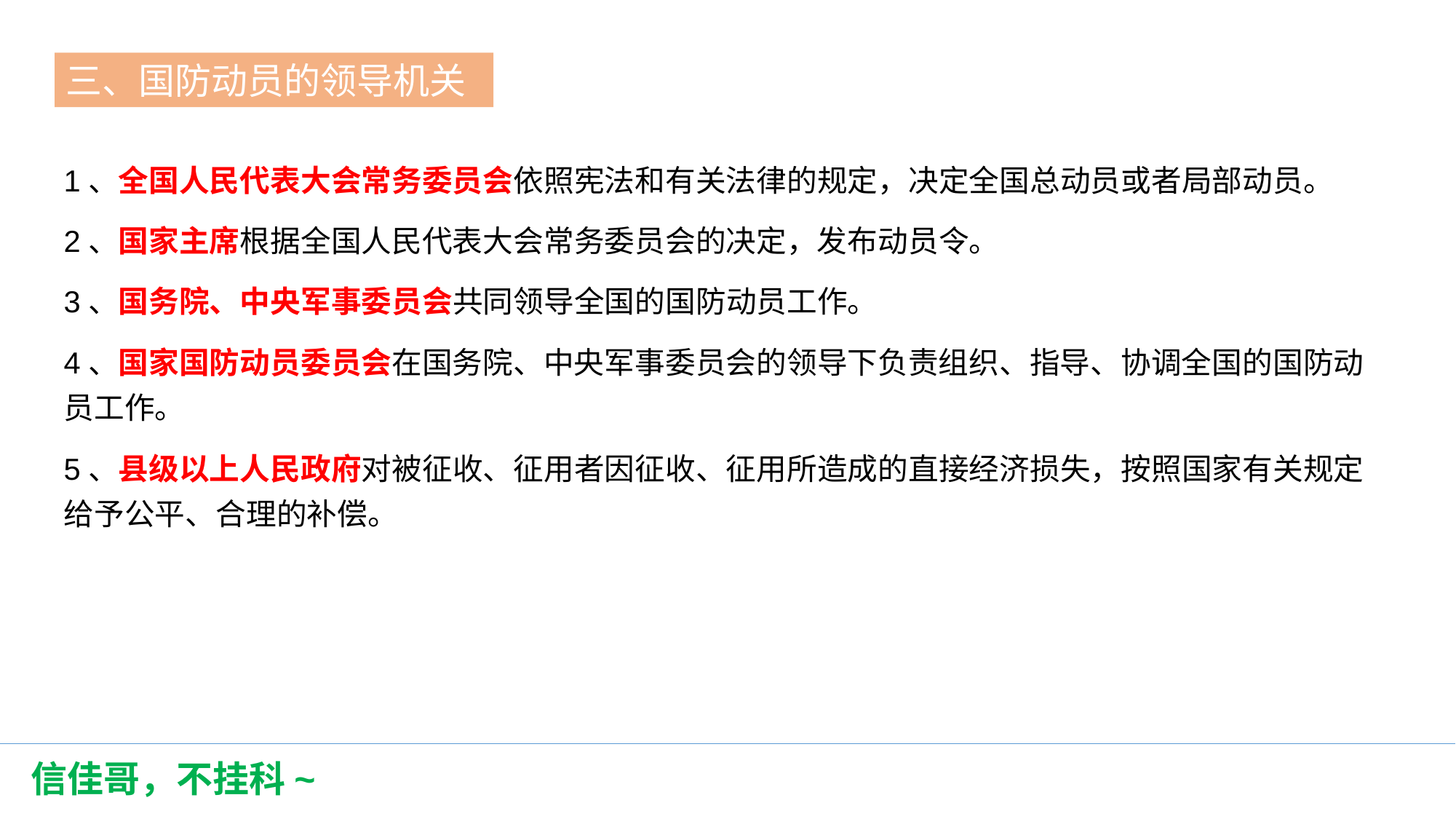

三、国防动员的领导机关
第一节
1、全国人民代表大会常务委员会依照宪法和有关法律的规定，决定全国总动员或者局部动员。
2、国家主席根据全国人民代表大会常务委员会的决定，发布动员令。
3、国务院、中央军事委员会共同领导全国的国防动员工作。
4、国家国防动员委员会在国务院、中央军事委员会的领导下负责组织、指导、协调全国的国防动员工作。
5、县级以上人民政府对被征收、征用者因征收、征用所造成的直接经济损失，按照国家有关规定给予公平、合理的补偿。